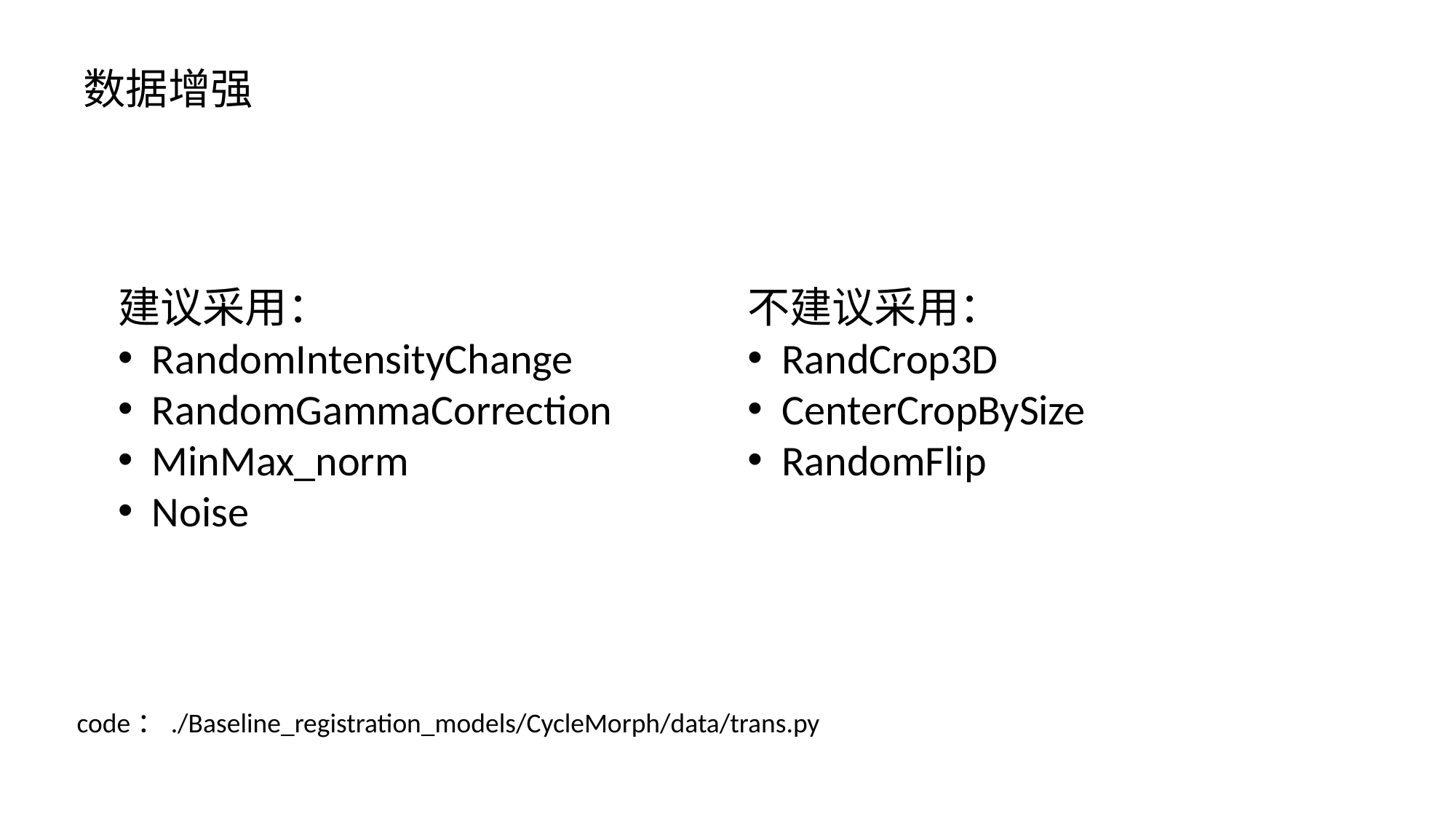

数据增强
建议采用：
RandomIntensityChange
RandomGammaCorrection
MinMax_norm
Noise
不建议采用：
RandCrop3D
CenterCropBySize
RandomFlip
code：./Baseline_registration_models/CycleMorph/data/trans.py